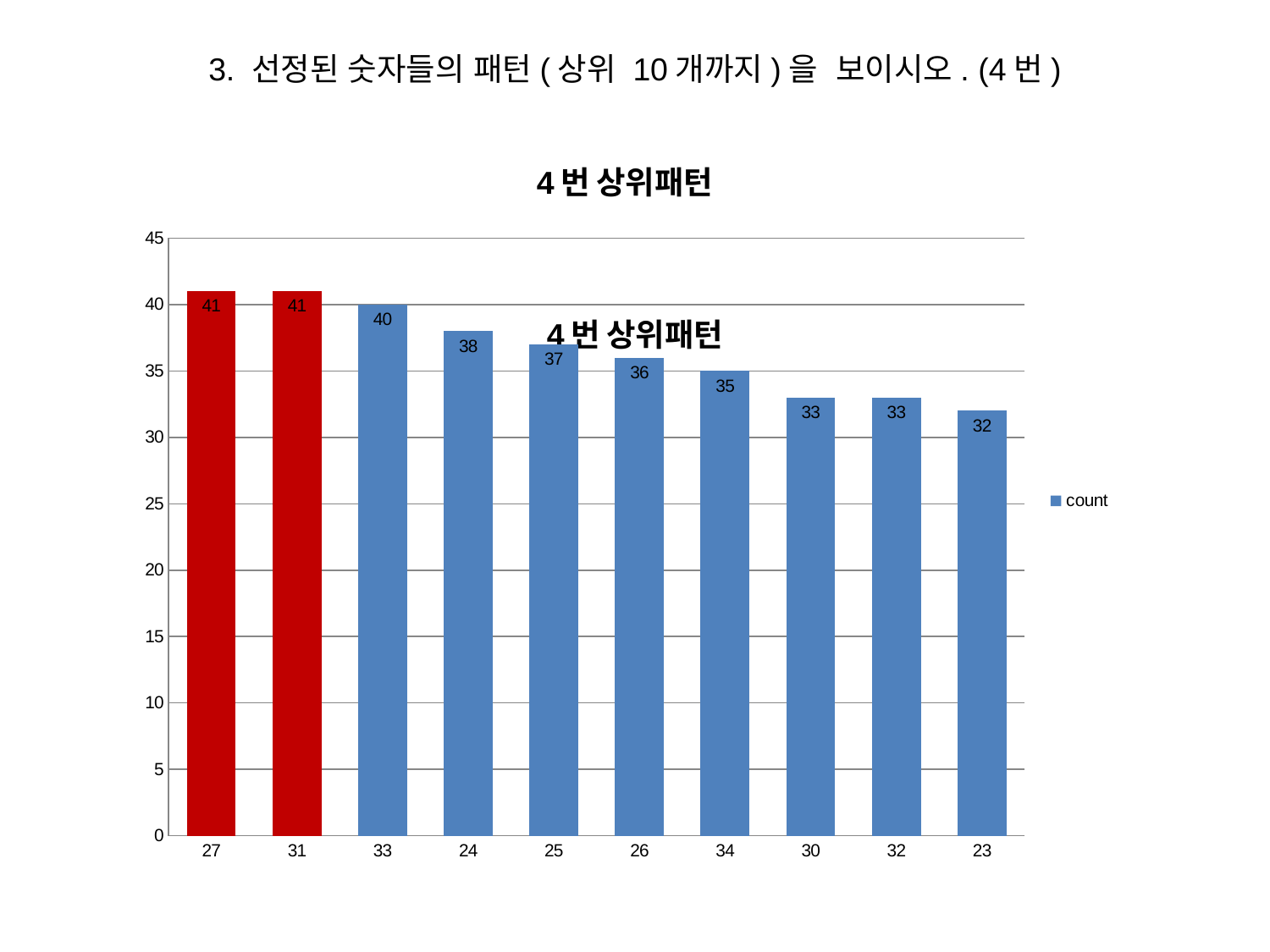

3. 선정된 숫자들의 패턴(상위 10개까지)을  보이시오. (4번)

### Chart: 4번 상위패턴

| Category | count |
|---|---|
| 27 | 41.0 |
| 31 | 41.0 |
| 33 | 40.0 |
| 24 | 38.0 |
| 25 | 37.0 |
| 26 | 36.0 |
| 34 | 35.0 |
| 30 | 33.0 |
| 32 | 33.0 |
| 23 | 32.0 |

### Chart: 4번 상위패턴

| Category |
|---|